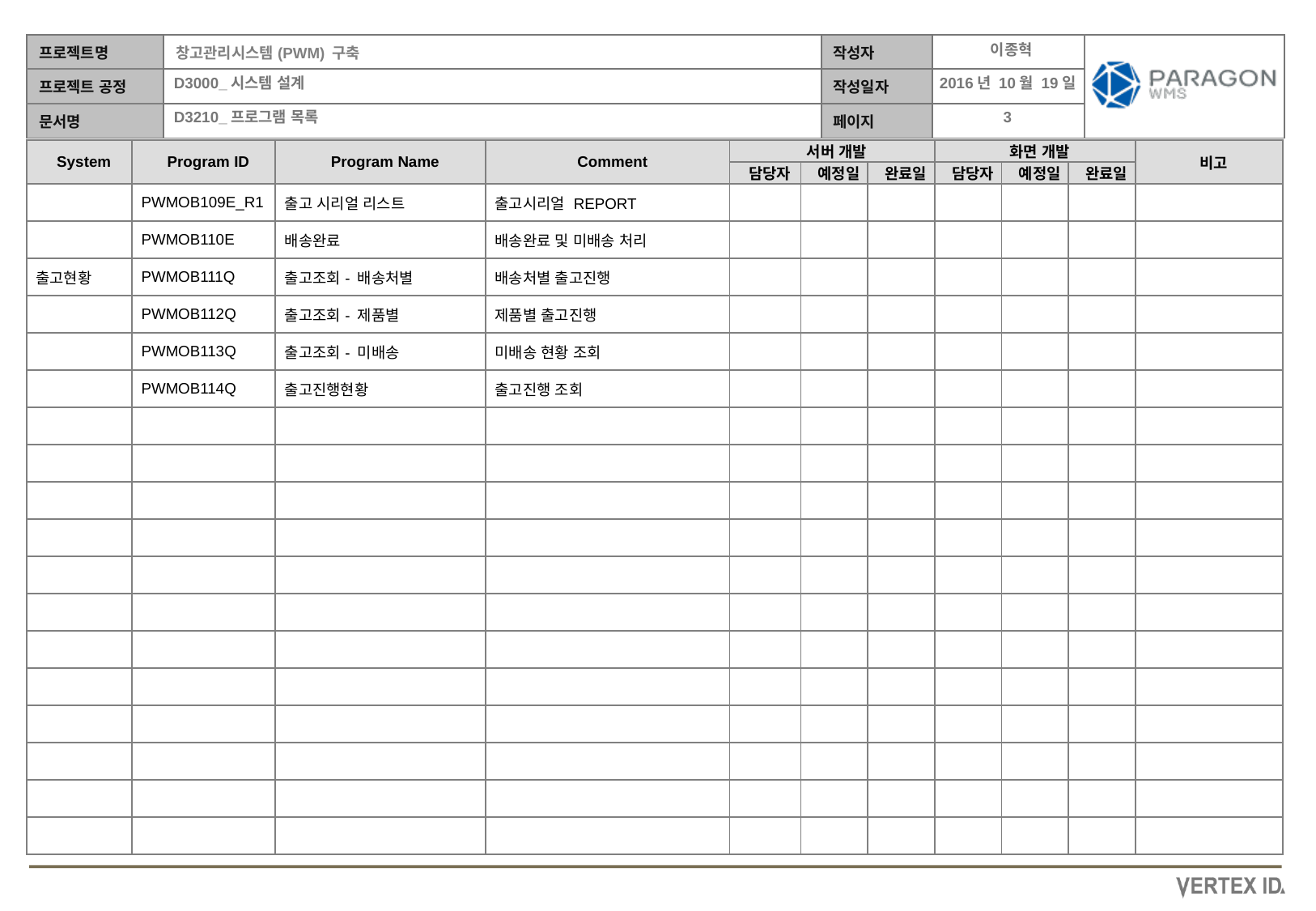

이종혁
2016년 10월 19일
| System | Program ID | Program Name | Comment | 서버 개발 |  |  | 화면 개발 |  |  | 비고 |
| --- | --- | --- | --- | --- | --- | --- | --- | --- | --- | --- |
|  |  |  |  | 담당자 | 예정일 | 완료일 | 담당자 | 예정일 | 완료일 |  |
|  | PWMOB109E\_R1 | 출고 시리얼 리스트 | 출고시리얼 REPORT |  |  |  |  |  |  |  |
|  | PWMOB110E | 배송완료 | 배송완료 및 미배송 처리 |  |  |  |  |  |  |  |
| 출고현황 | PWMOB111Q | 출고조회- 배송처별 | 배송처별 출고진행 |  |  |  |  |  |  |  |
|  | PWMOB112Q | 출고조회- 제품별 | 제품별 출고진행 |  |  |  |  |  |  |  |
|  | PWMOB113Q | 출고조회- 미배송 | 미배송 현황 조회 |  |  |  |  |  |  |  |
|  | PWMOB114Q | 출고진행현황 | 출고진행 조회 |  |  |  |  |  |  |  |
|  |  |  |  |  |  |  |  |  |  |  |
|  |  |  |  |  |  |  |  |  |  |  |
|  |  |  |  |  |  |  |  |  |  |  |
|  |  |  |  |  |  |  |  |  |  |  |
|  |  |  |  |  |  |  |  |  |  |  |
|  |  |  |  |  |  |  |  |  |  |  |
|  |  |  |  |  |  |  |  |  |  |  |
|  |  |  |  |  |  |  |  |  |  |  |
|  |  |  |  |  |  |  |  |  |  |  |
|  |  |  |  |  |  |  |  |  |  |  |
|  |  |  |  |  |  |  |  |  |  |  |
|  |  |  |  |  |  |  |  |  |  |  |